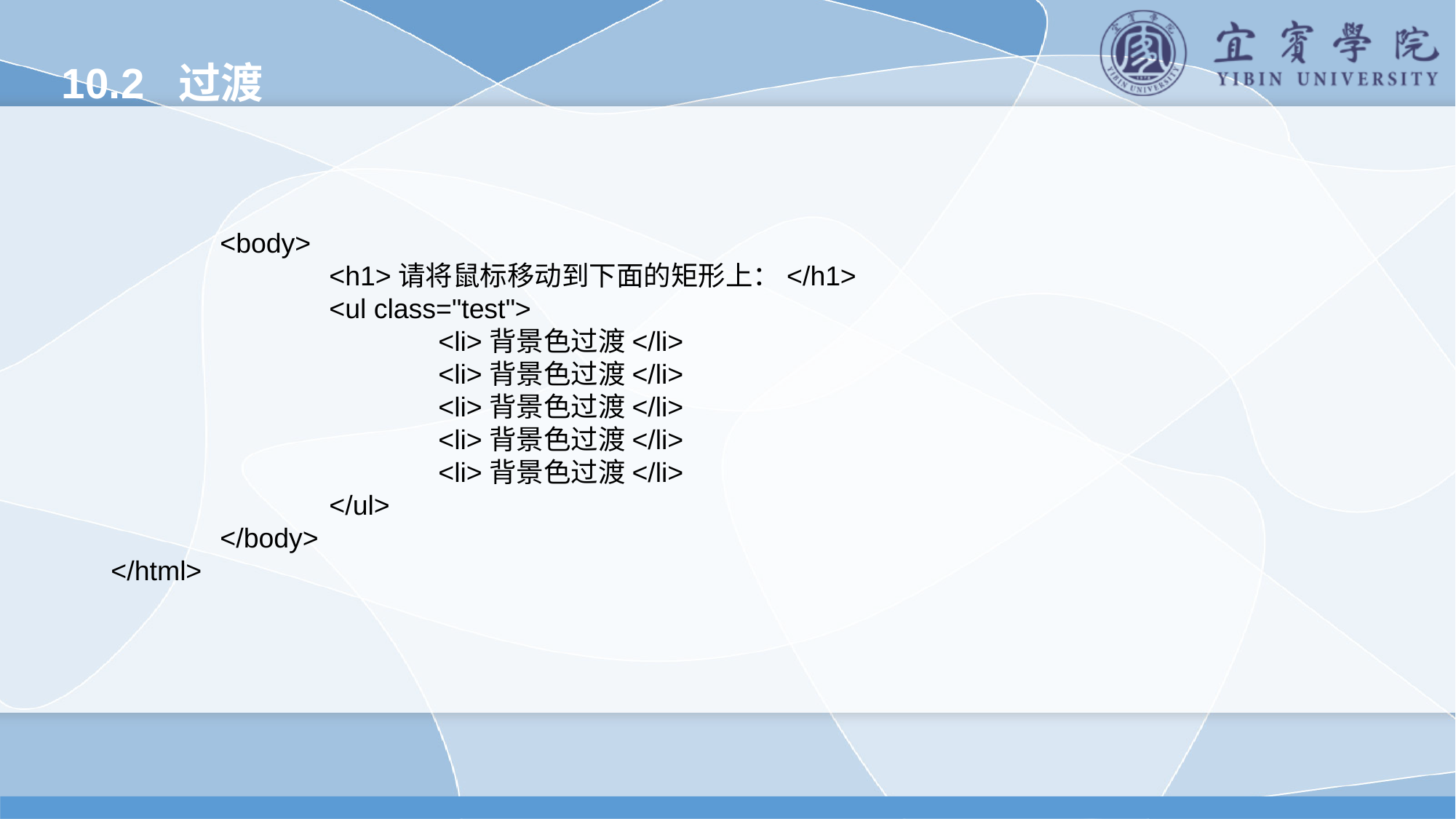

10.2  过渡
	<body>
		<h1>请将鼠标移动到下面的矩形上：</h1>
		<ul class="test">
			<li>背景色过渡</li>
			<li>背景色过渡</li>
			<li>背景色过渡</li>
			<li>背景色过渡</li>
			<li>背景色过渡</li>
		</ul>
	</body>
</html>